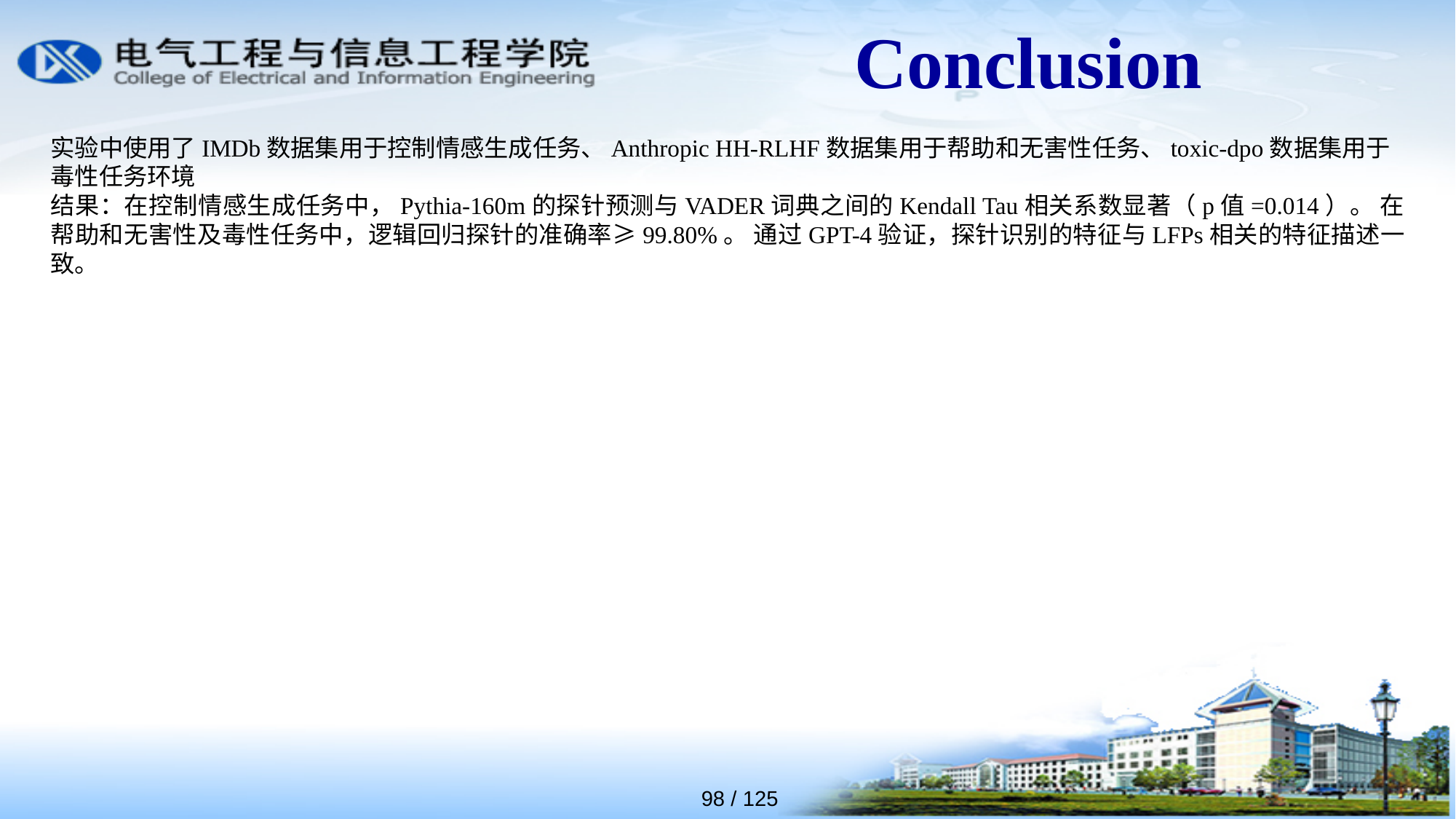

Conclusion
实验中使用了IMDb数据集用于控制情感生成任务、Anthropic HH-RLHF数据集用于帮助和无害性任务、toxic-dpo数据集用于毒性任务环境
结果：在控制情感生成任务中，Pythia-160m的探针预测与VADER词典之间的Kendall Tau相关系数显著（p值=0.014）。 在帮助和无害性及毒性任务中，逻辑回归探针的准确率≥99.80%。 通过GPT-4验证，探针识别的特征与LFPs相关的特征描述一致。
98 / 125